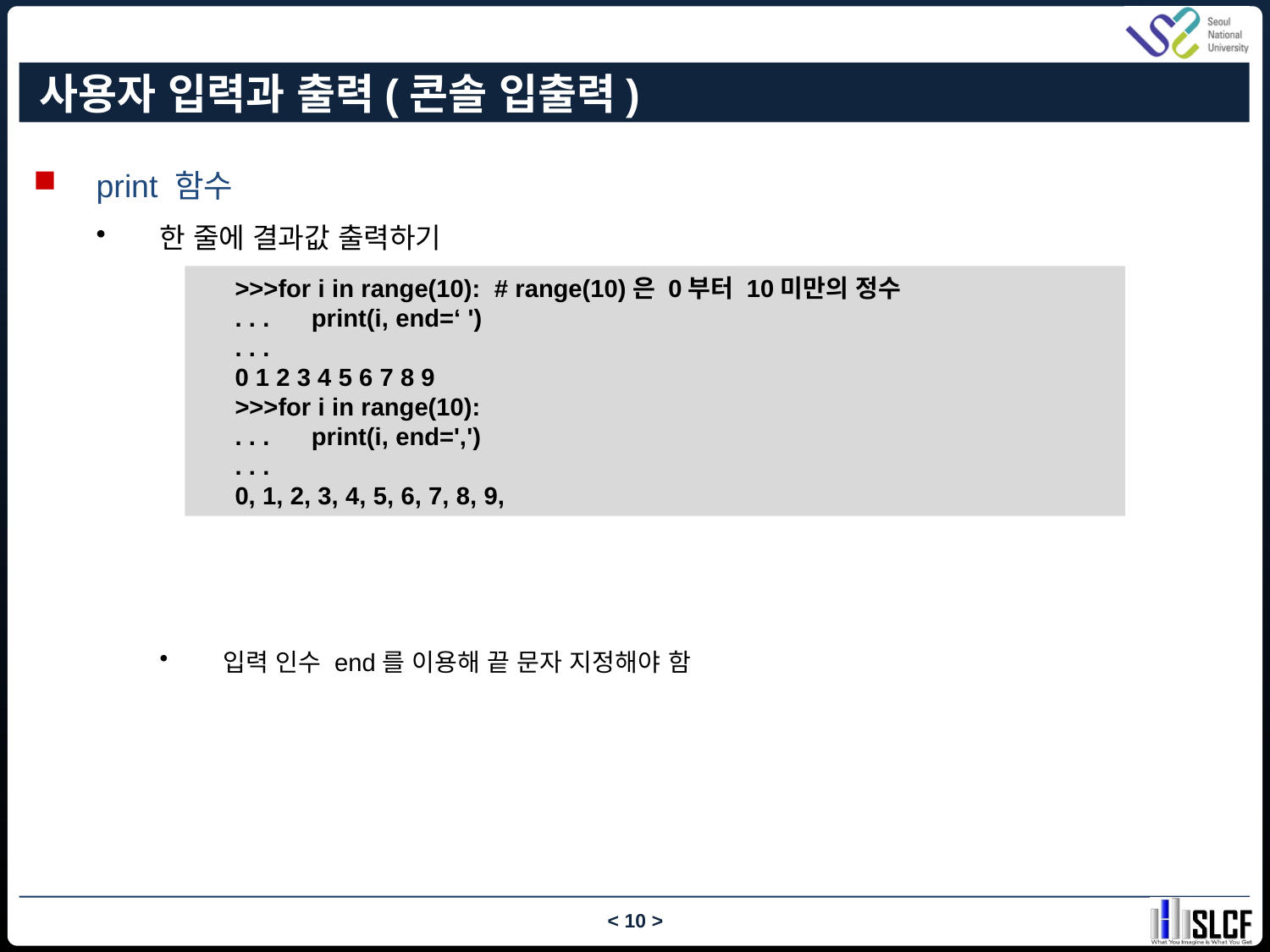

# 사용자 입력과 출력(콘솔 입출력)
print 함수
한 줄에 결과값 출력하기

입력 인수 end를 이용해 끝 문자 지정해야 함

>>>for i in range(10):  # range(10)은 0부터 10미만의 정수
. . .      print(i, end=‘ ')
. . .
0 1 2 3 4 5 6 7 8 9
>>>for i in range(10):
. . .      print(i, end=',')
. . .
0, 1, 2, 3, 4, 5, 6, 7, 8, 9,